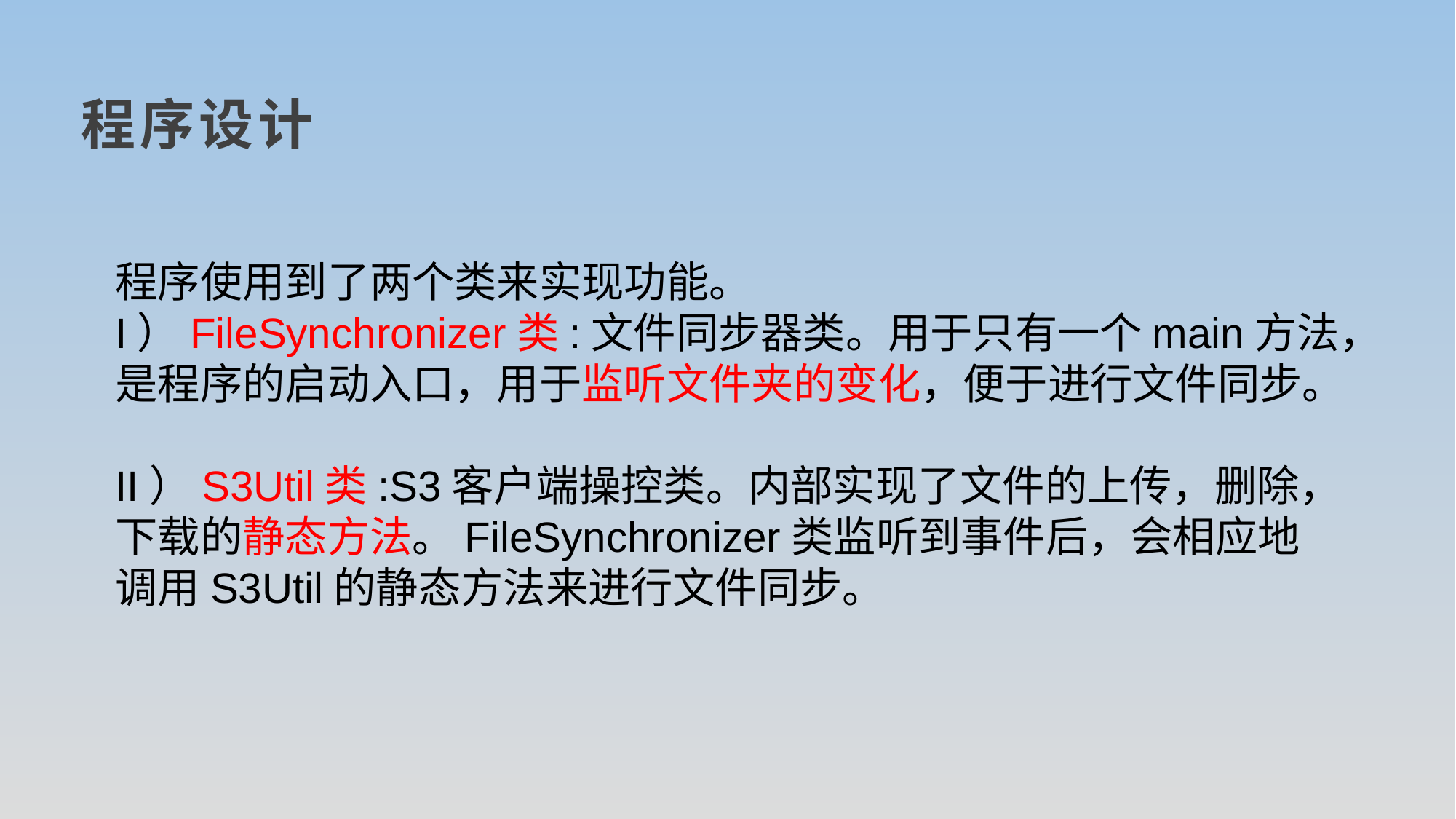

程序设计
程序使用到了两个类来实现功能。
I）FileSynchronizer类:文件同步器类。用于只有一个main方法，是程序的启动入口，用于监听文件夹的变化，便于进行文件同步。

II）S3Util类:S3客户端操控类。内部实现了文件的上传，删除，下载的静态方法。FileSynchronizer类监听到事件后，会相应地调用S3Util的静态方法来进行文件同步。